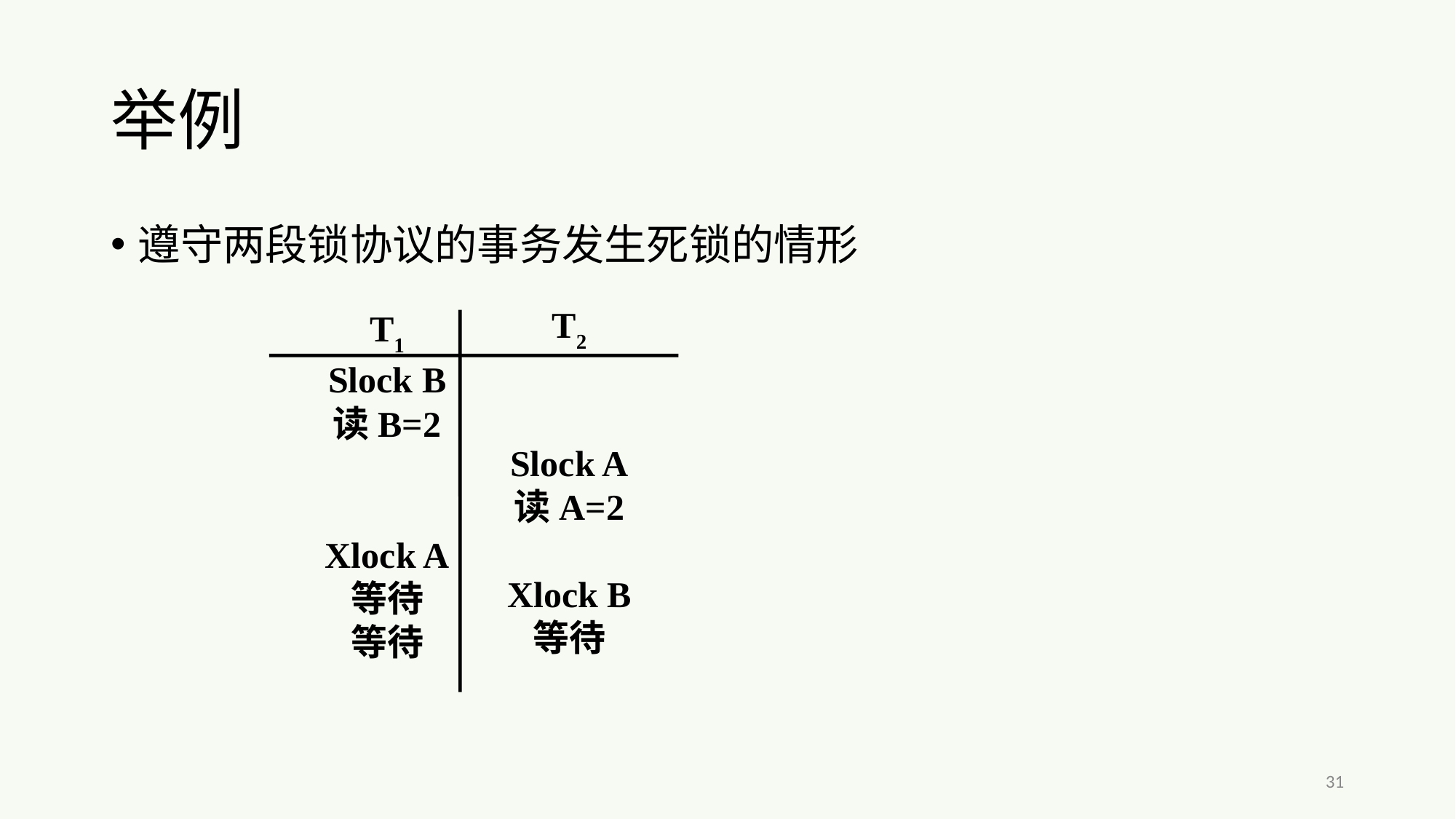

# 举例
遵守两段锁协议的事务发生死锁的情形

T1
Slock B
读B=2

Xlock A
等待
等待

T2

Slock A
读A=2

Xlock B
等待

31